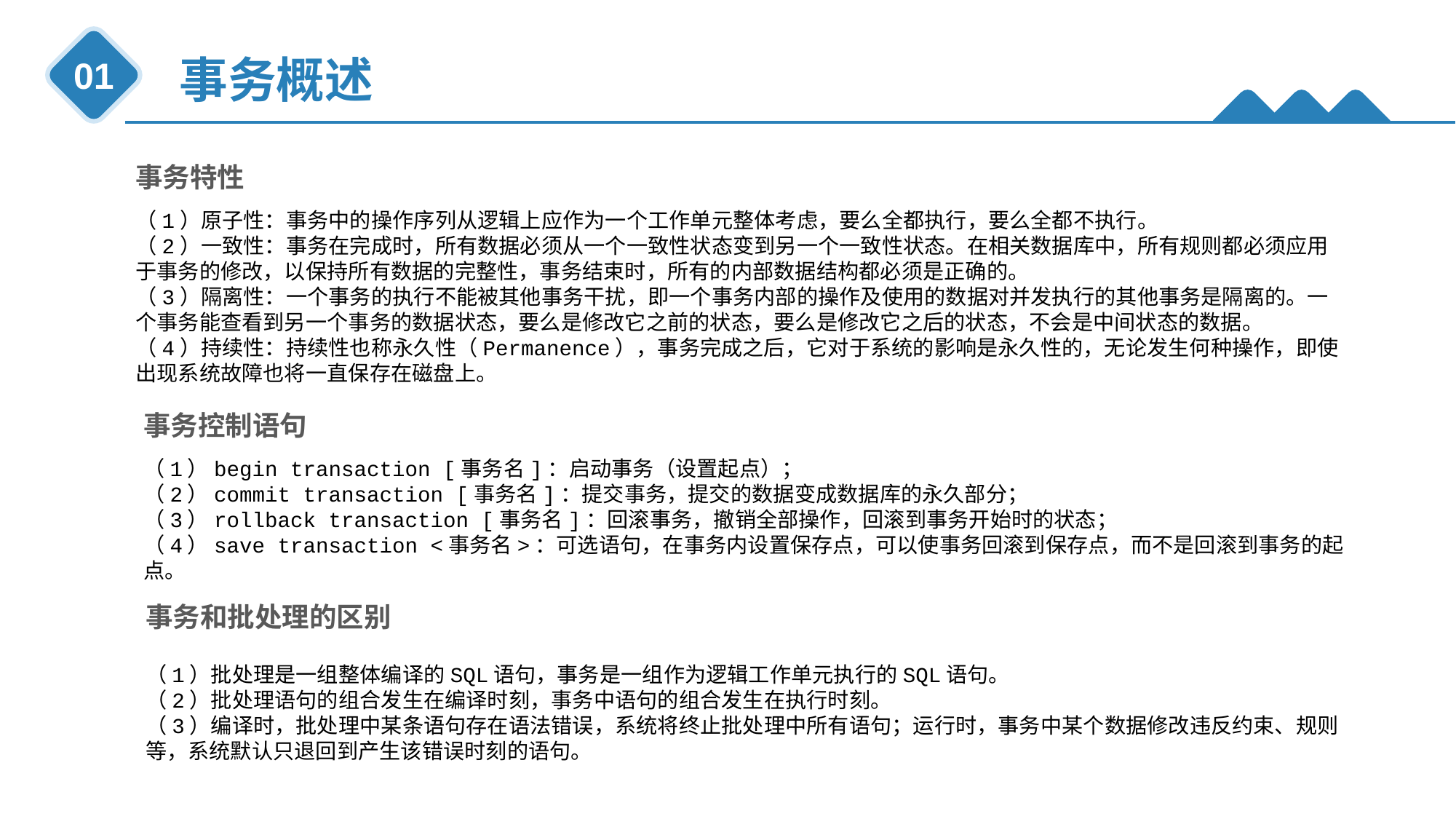

事务概述
01

事务特性
（1）原子性：事务中的操作序列从逻辑上应作为一个工作单元整体考虑，要么全都执行，要么全都不执行。
（2）一致性：事务在完成时，所有数据必须从一个一致性状态变到另一个一致性状态。在相关数据库中，所有规则都必须应用于事务的修改，以保持所有数据的完整性，事务结束时，所有的内部数据结构都必须是正确的。
（3）隔离性：一个事务的执行不能被其他事务干扰，即一个事务内部的操作及使用的数据对并发执行的其他事务是隔离的。一个事务能查看到另一个事务的数据状态，要么是修改它之前的状态，要么是修改它之后的状态，不会是中间状态的数据。
（4）持续性：持续性也称永久性（Permanence），事务完成之后，它对于系统的影响是永久性的，无论发生何种操作，即使出现系统故障也将一直保存在磁盘上。
事务控制语句
（1）begin transaction [事务名]：启动事务（设置起点）；
（2）commit transaction [事务名]：提交事务，提交的数据变成数据库的永久部分；
（3）rollback transaction [事务名]：回滚事务，撤销全部操作，回滚到事务开始时的状态；
（4）save transaction <事务名>：可选语句，在事务内设置保存点，可以使事务回滚到保存点，而不是回滚到事务的起点。
事务和批处理的区别
（1）批处理是一组整体编译的SQL语句，事务是一组作为逻辑工作单元执行的SQL语句。
（2）批处理语句的组合发生在编译时刻，事务中语句的组合发生在执行时刻。
（3）编译时，批处理中某条语句存在语法错误，系统将终止批处理中所有语句；运行时，事务中某个数据修改违反约束、规则等，系统默认只退回到产生该错误时刻的语句。